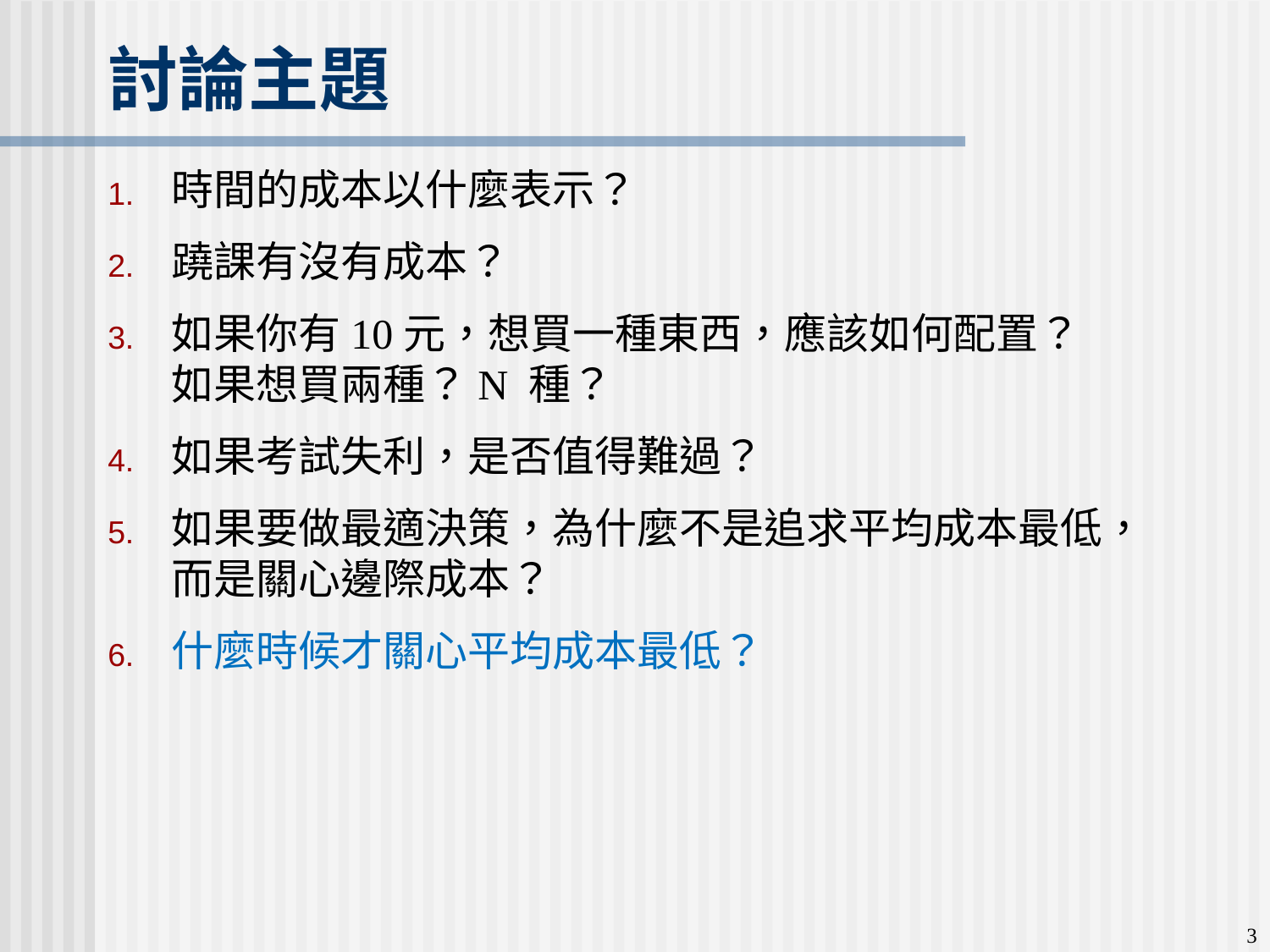

討論主題
時間的成本以什麼表示？
蹺課有沒有成本？
如果你有10元，想買一種東西，應該如何配置？如果想買兩種？N 種？
如果考試失利，是否值得難過？
如果要做最適決策，為什麼不是追求平均成本最低，而是關心邊際成本？
什麼時候才關心平均成本最低？
3